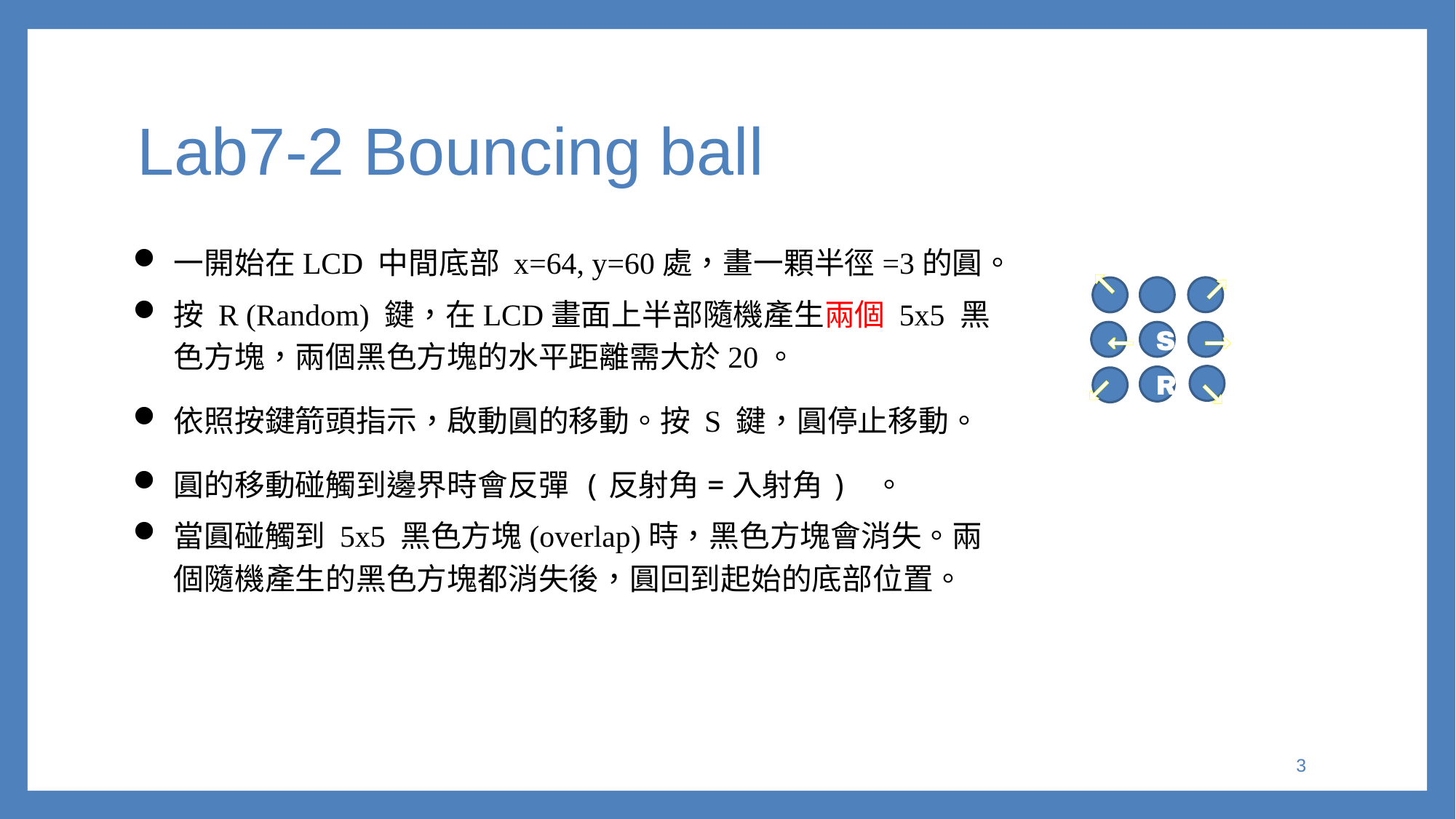

# Lab7-2 Bouncing ball
一開始在LCD 中間底部 x=64, y=60處，畫一顆半徑=3的圓。
按 R (Random) 鍵，在LCD畫面上半部隨機產生兩個 5x5 黑色方塊，兩個黑色方塊的水平距離需大於20。
依照按鍵箭頭指示，啟動圓的移動。按 S 鍵，圓停止移動。
圓的移動碰觸到邊界時會反彈 (反射角=入射角) 。
當圓碰觸到 5x5 黑色方塊(overlap)時，黑色方塊會消失。兩個隨機產生的黑色方塊都消失後，圓回到起始的底部位置。

→

←
S
→
R
→
→
→
3